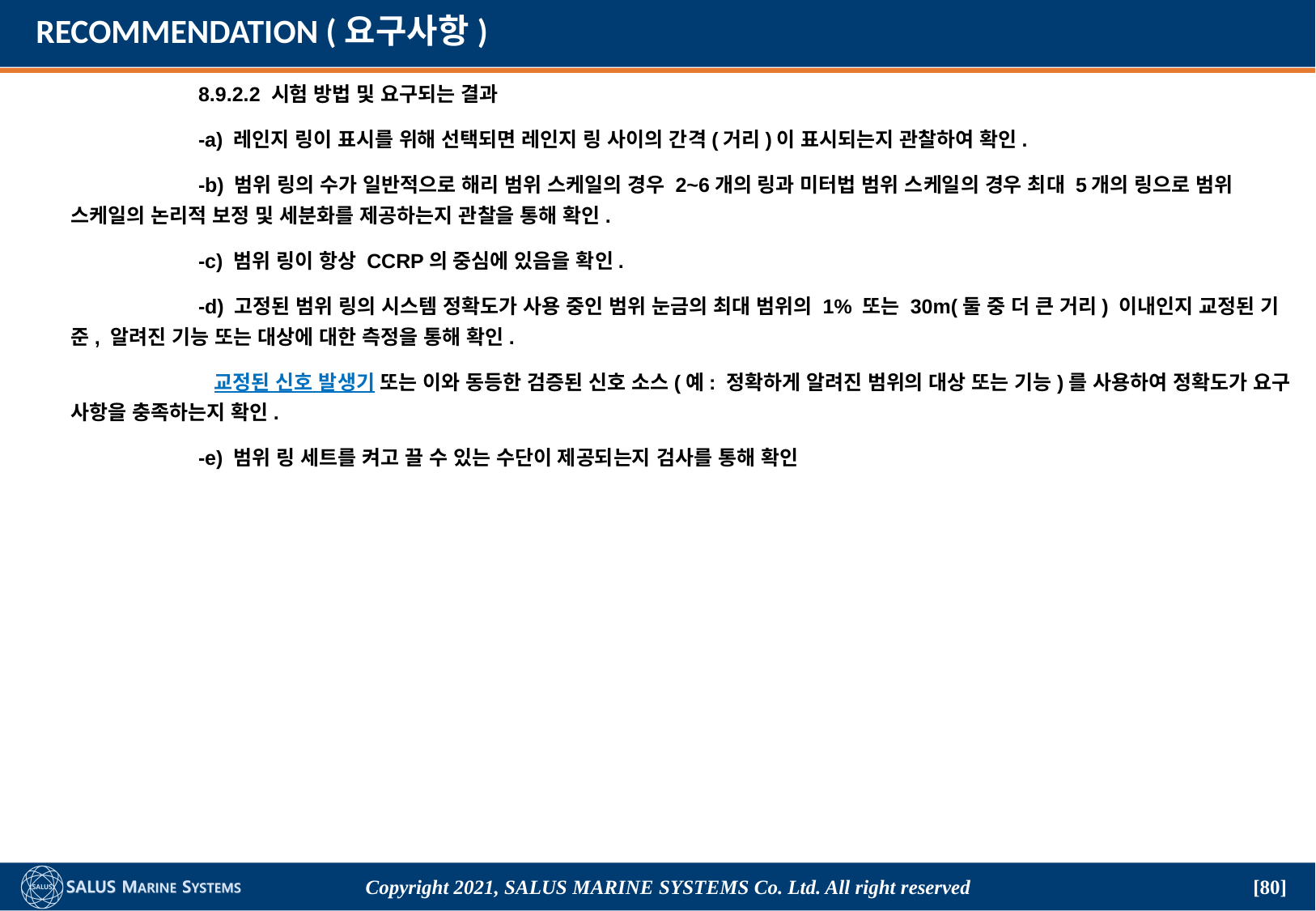

# RECOMMENDATION (요구사항)
	 8.9.2.2 시험 방법 및 요구되는 결과
	 -a) 레인지 링이 표시를 위해 선택되면 레인지 링 사이의 간격(거리)이 표시되는지 관찰하여 확인.
	 -b) 범위 링의 수가 일반적으로 해리 범위 스케일의 경우 2~6개의 링과 미터법 범위 스케일의 경우 최대 5개의 링으로 범위 스케일의 논리적 보정 및 세분화를 제공하는지 관찰을 통해 확인.
	 -c) 범위 링이 항상 CCRP의 중심에 있음을 확인.
	 -d) 고정된 범위 링의 시스템 정확도가 사용 중인 범위 눈금의 최대 범위의 1% 또는 30m(둘 중 더 큰 거리) 이내인지 교정된 기준, 알려진 기능 또는 대상에 대한 측정을 통해 확인.
	   교정된 신호 발생기 또는 이와 동등한 검증된 신호 소스(예: 정확하게 알려진 범위의 대상 또는 기능)를 사용하여 정확도가 요구 사항을 충족하는지 확인.
	 -e) 범위 링 세트를 켜고 끌 수 있는 수단이 제공되는지 검사를 통해 확인
Copyright 2021, SALUS Marine Systems Co. Ltd. All right reserved
[80]